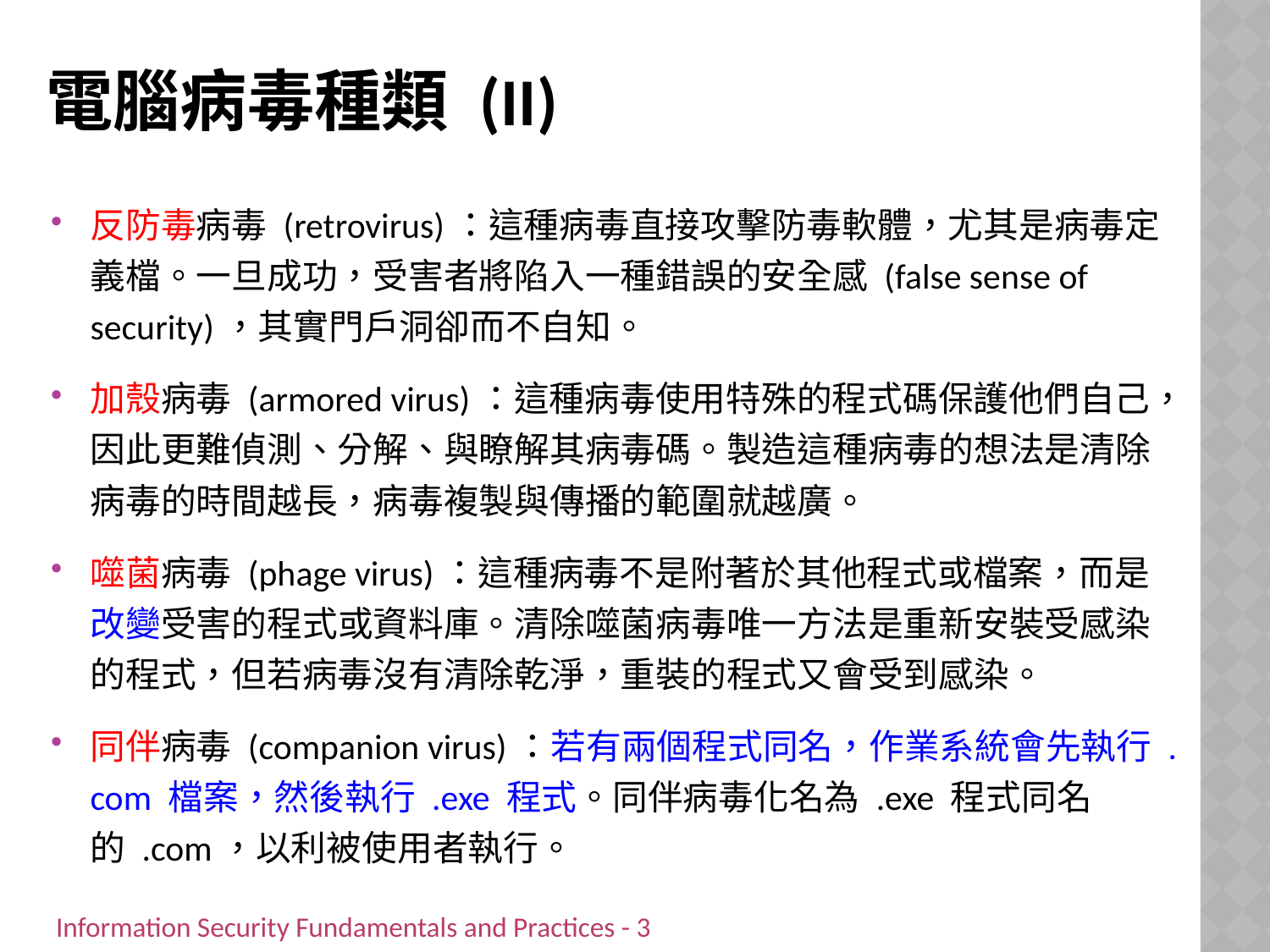

# 電腦病毒種類 (II)
反防毒病毒 (retrovirus)：這種病毒直接攻擊防毒軟體，尤其是病毒定義檔。一旦成功，受害者將陷入一種錯誤的安全感 (false sense of security)，其實門戶洞卻而不自知。
加殼病毒 (armored virus)：這種病毒使用特殊的程式碼保護他們自己，因此更難偵測、分解、與瞭解其病毒碼。製造這種病毒的想法是清除病毒的時間越長，病毒複製與傳播的範圍就越廣。
噬菌病毒 (phage virus)：這種病毒不是附著於其他程式或檔案，而是改變受害的程式或資料庫。清除噬菌病毒唯一方法是重新安裝受感染的程式，但若病毒沒有清除乾淨，重裝的程式又會受到感染。
同伴病毒 (companion virus)：若有兩個程式同名，作業系統會先執行 .com 檔案，然後執行 .exe 程式。同伴病毒化名為 .exe 程式同名的 .com，以利被使用者執行。